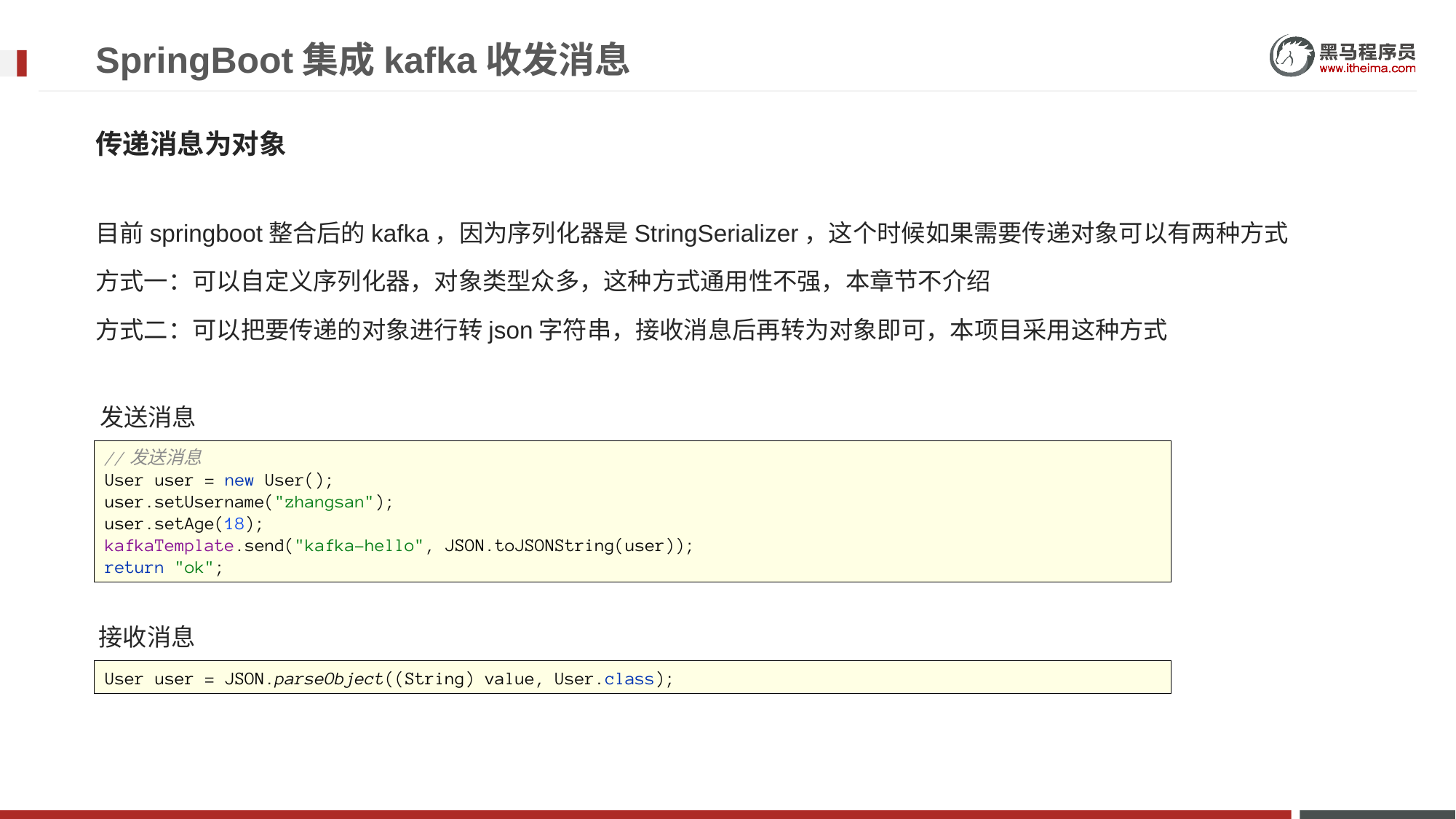

# SpringBoot集成kafka收发消息
传递消息为对象
目前springboot整合后的kafka，因为序列化器是StringSerializer，这个时候如果需要传递对象可以有两种方式
方式一：可以自定义序列化器，对象类型众多，这种方式通用性不强，本章节不介绍
方式二：可以把要传递的对象进行转json字符串，接收消息后再转为对象即可，本项目采用这种方式
发送消息
//发送消息
User user = new User();
user.setUsername("zhangsan");
user.setAge(18);
kafkaTemplate.send("kafka-hello", JSON.toJSONString(user));
return "ok";
接收消息
User user = JSON.parseObject((String) value, User.class);